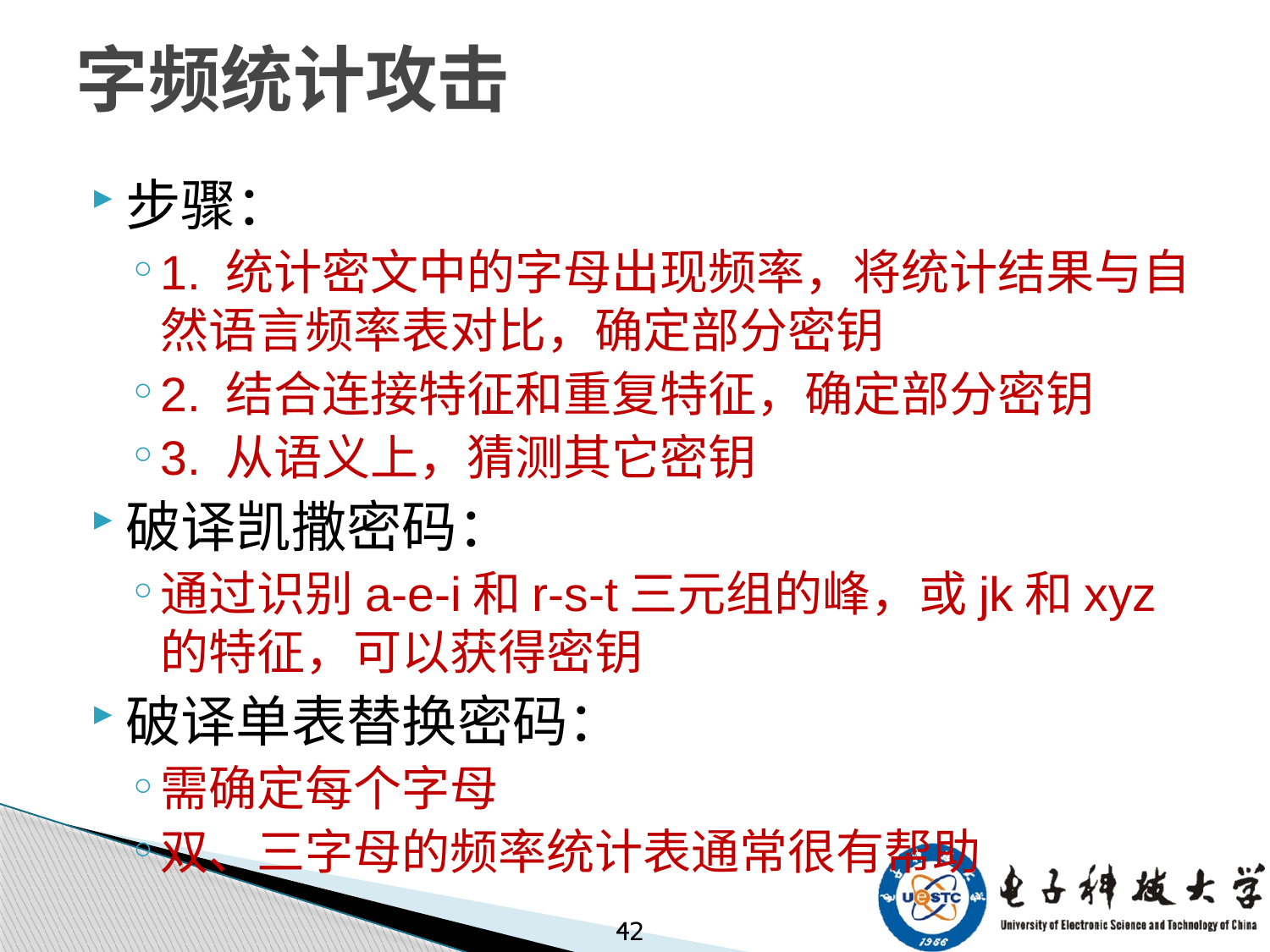

# 字频统计攻击
步骤：
1. 统计密文中的字母出现频率，将统计结果与自然语言频率表对比，确定部分密钥
2. 结合连接特征和重复特征，确定部分密钥
3. 从语义上，猜测其它密钥
破译凯撒密码：
通过识别a-e-i和r-s-t三元组的峰，或jk和xyz的特征，可以获得密钥
破译单表替换密码：
需确定每个字母
双、三字母的频率统计表通常很有帮助
42